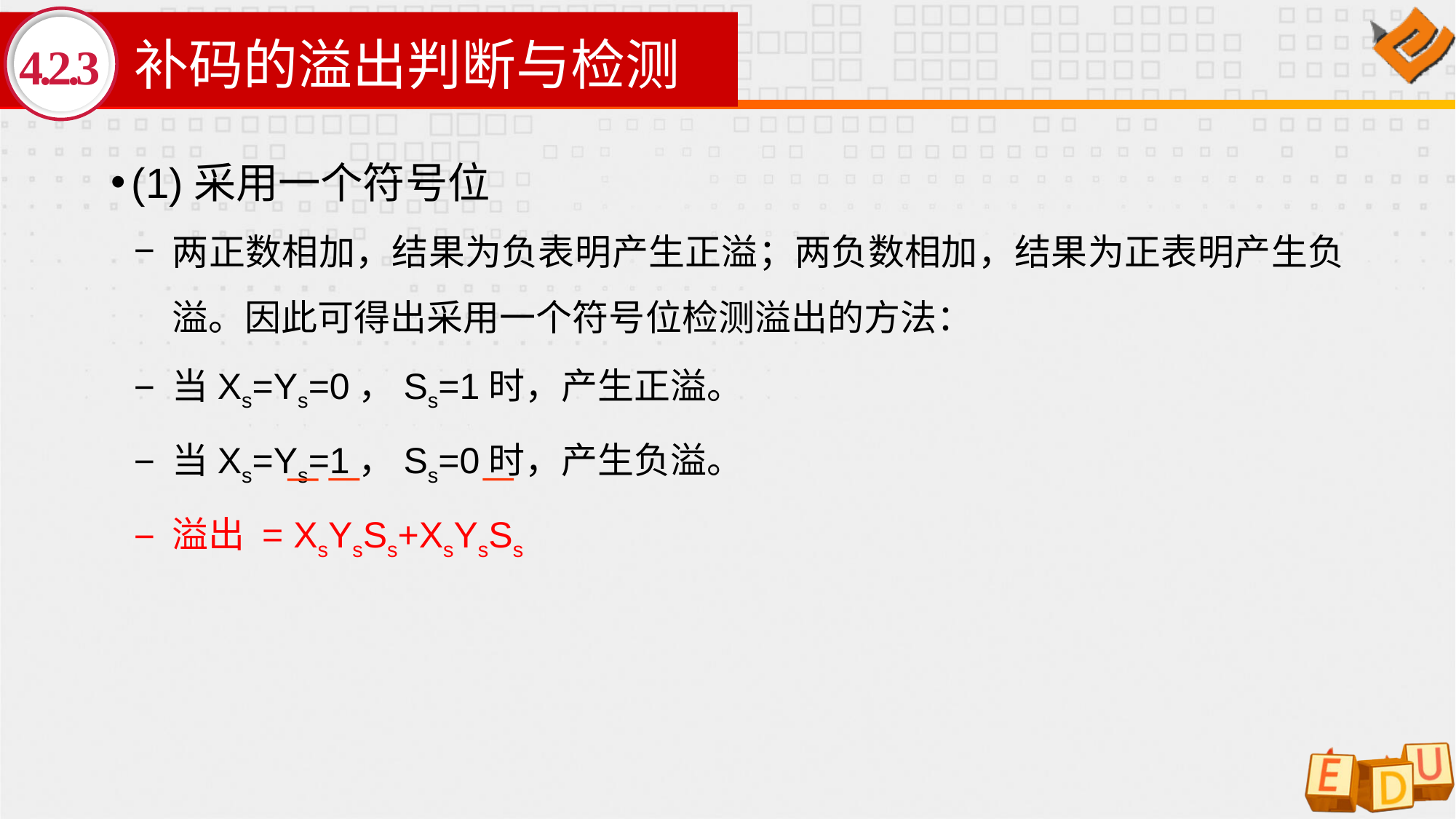

# 补码的溢出判断与检测
4.2.3
(1)采用一个符号位
两正数相加，结果为负表明产生正溢；两负数相加，结果为正表明产生负溢。因此可得出采用一个符号位检测溢出的方法：
当Xs=Ys=0，Ss=1时，产生正溢。
当Xs=Ys=1，Ss=0时，产生负溢。
溢出 = XsYsSs+XsYsSs